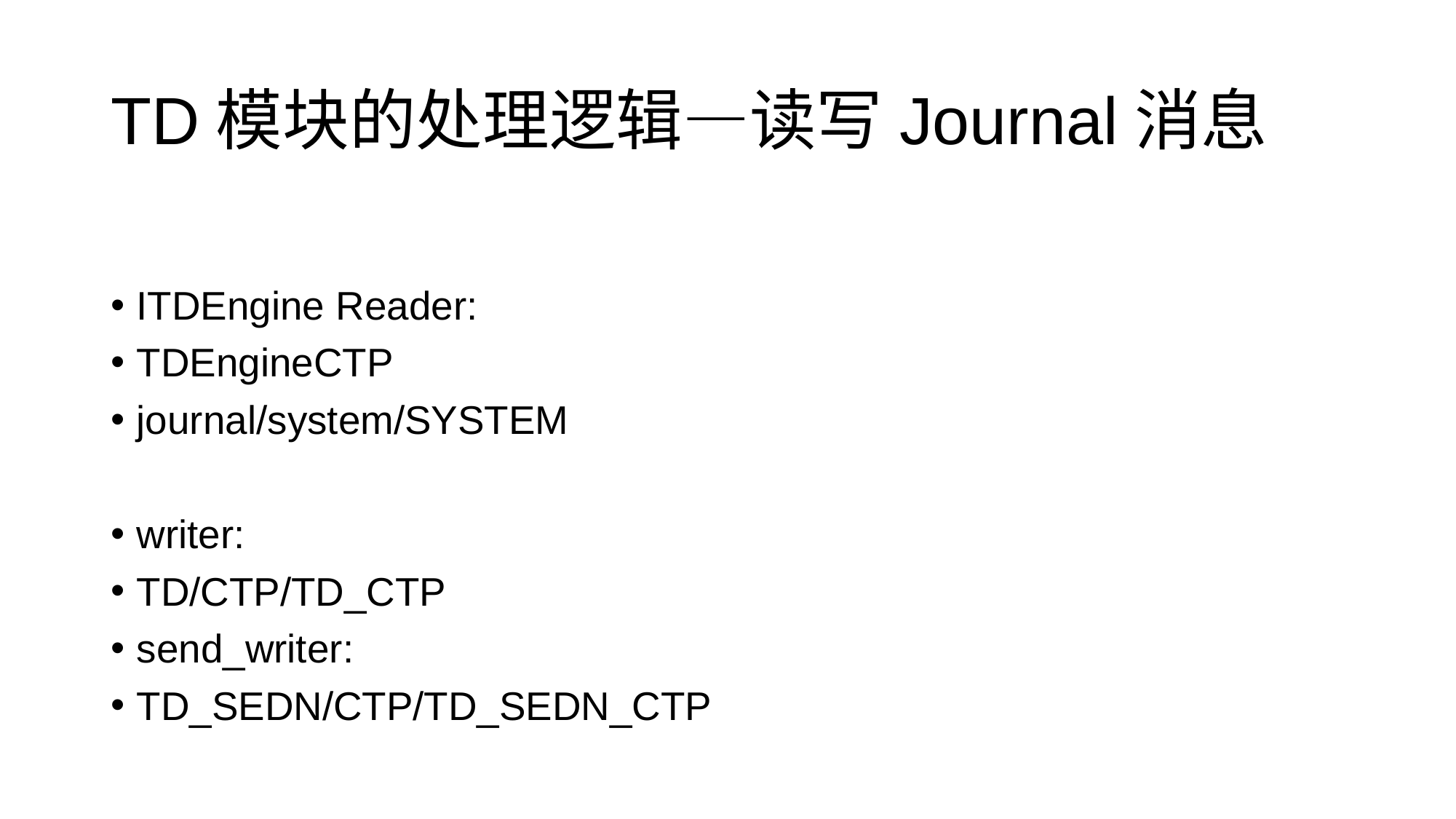

# TD模块的处理逻辑—读写Journal消息

ITDEngine Reader:
TDEngineCTP
journal/system/SYSTEM

writer:
TD/CTP/TD_CTP
send_writer:
TD_SEDN/CTP/TD_SEDN_CTP